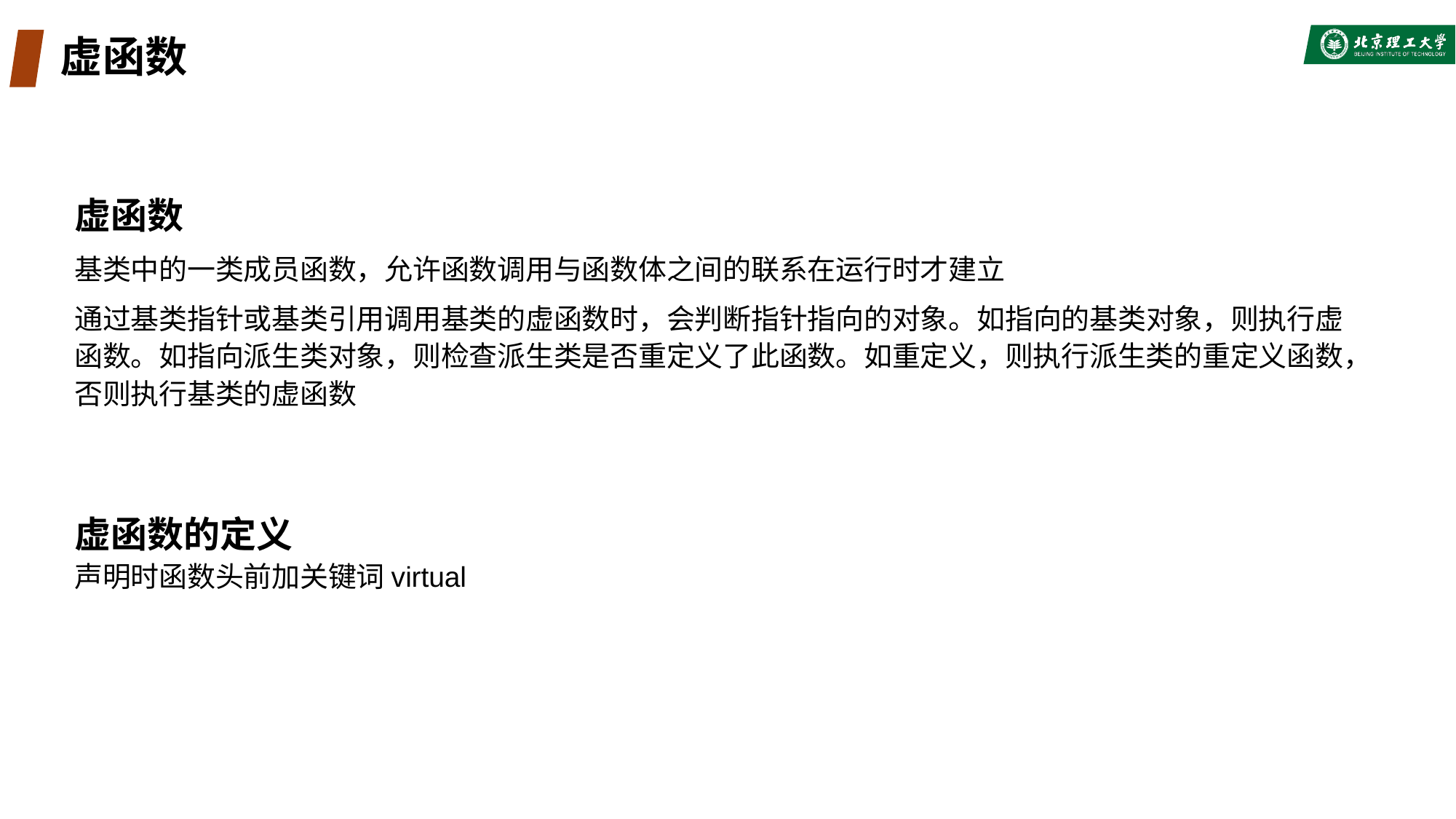

# 虚函数
虚函数
基类中的一类成员函数，允许函数调用与函数体之间的联系在运行时才建立
通过基类指针或基类引用调用基类的虚函数时，会判断指针指向的对象。如指向的基类对象，则执行虚函数。如指向派生类对象，则检查派生类是否重定义了此函数。如重定义，则执行派生类的重定义函数，否则执行基类的虚函数

虚函数的定义
声明时函数头前加关键词virtual